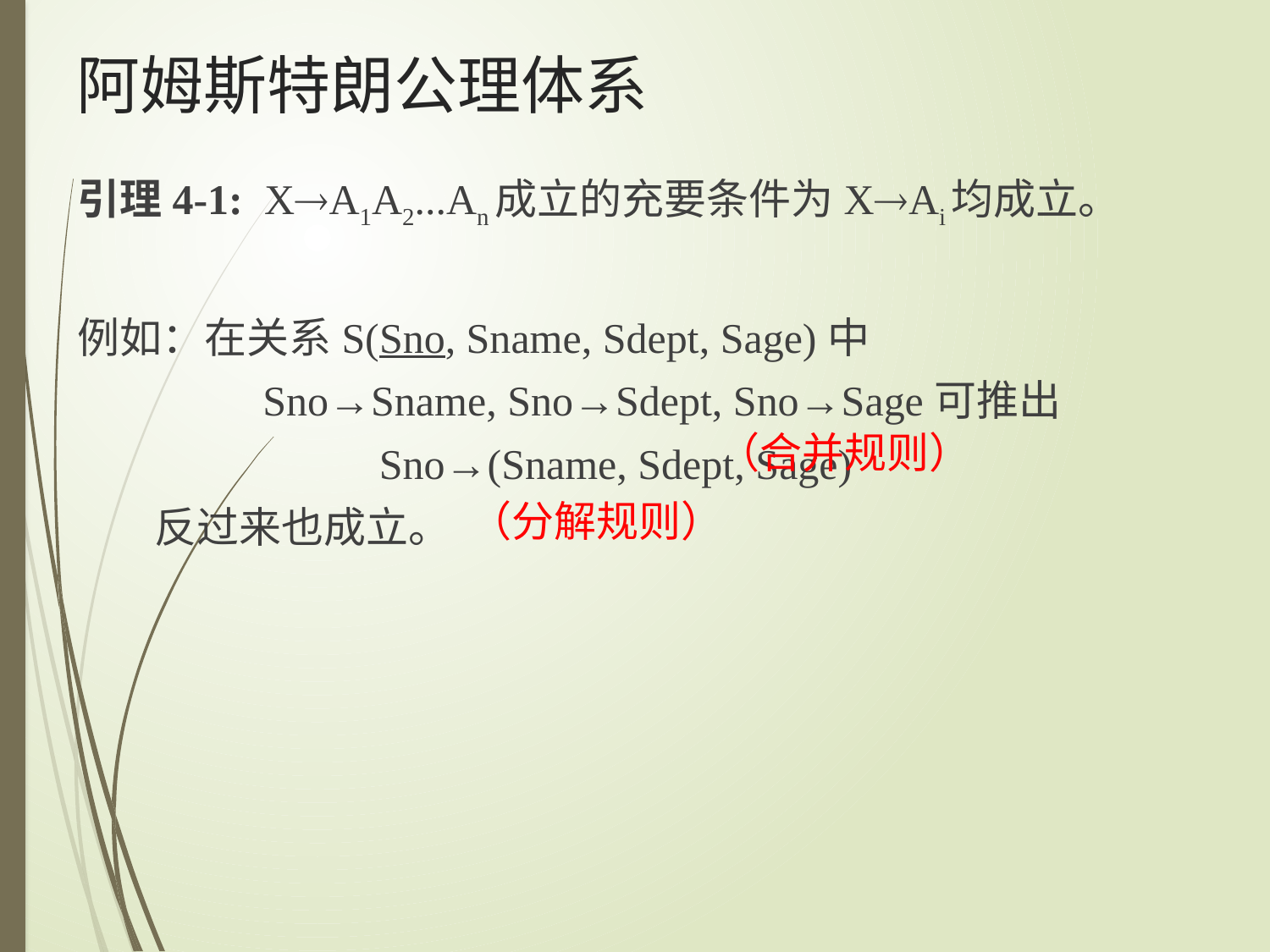

# 阿姆斯特朗公理体系
引理4-1:  X→A1A2...An成立的充要条件为X→Ai均成立。

例如：在关系S(Sno, Sname, Sdept, Sage)中
  		 Sno→Sname, Sno→Sdept, Sno→Sage可推出
 			Sno→(Sname, Sdept, Sage)
       反过来也成立。
（合并规则）
（分解规则）